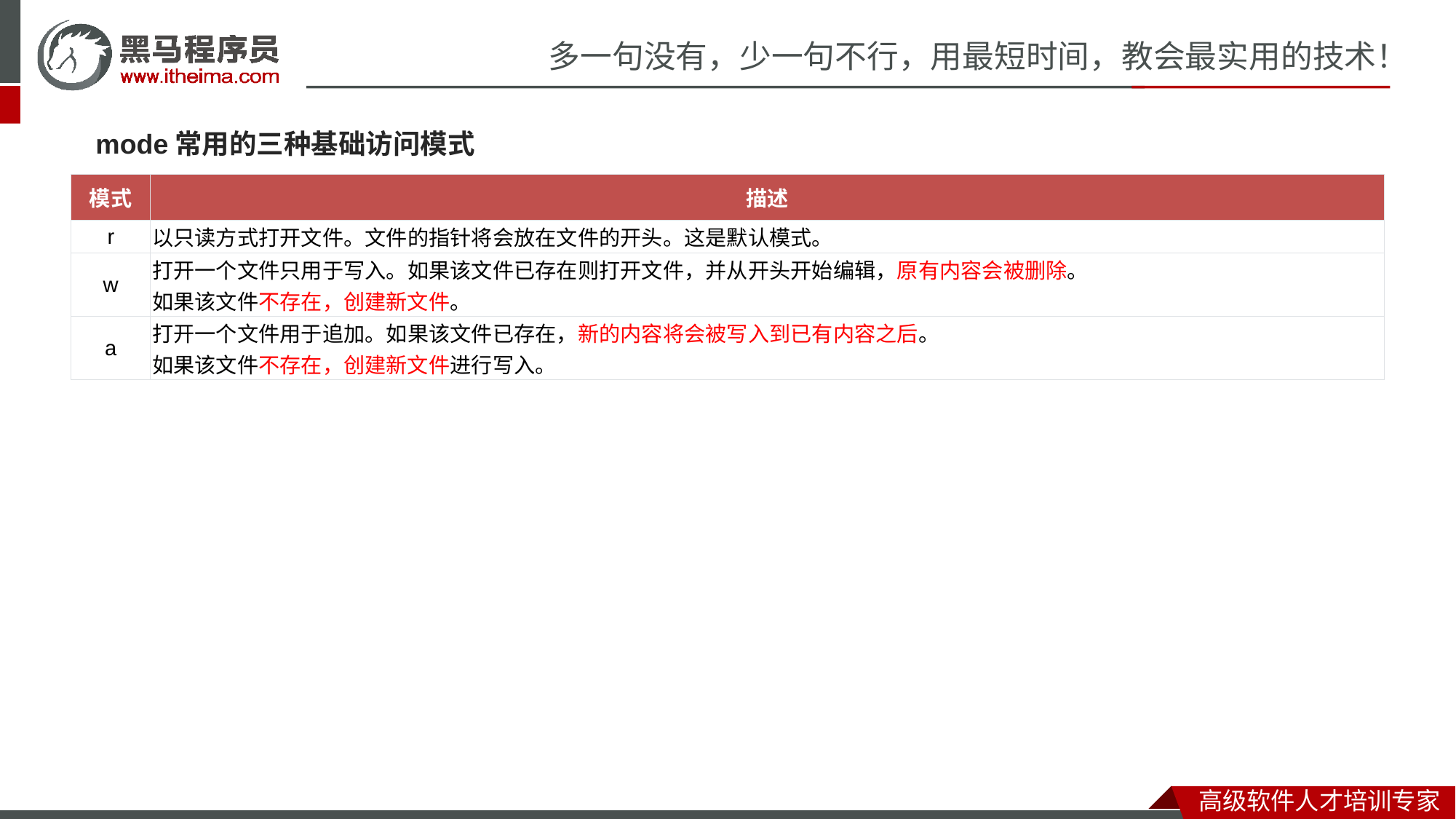

mode常用的三种基础访问模式
| 模式 | 描述 |
| --- | --- |
| r | 以只读方式打开文件。文件的指针将会放在文件的开头。这是默认模式。 |
| w | 打开一个文件只用于写入。如果该文件已存在则打开文件，并从开头开始编辑，原有内容会被删除。 如果该文件不存在，创建新文件。 |
| a | 打开一个文件用于追加。如果该文件已存在，新的内容将会被写入到已有内容之后。 如果该文件不存在，创建新文件进行写入。 |